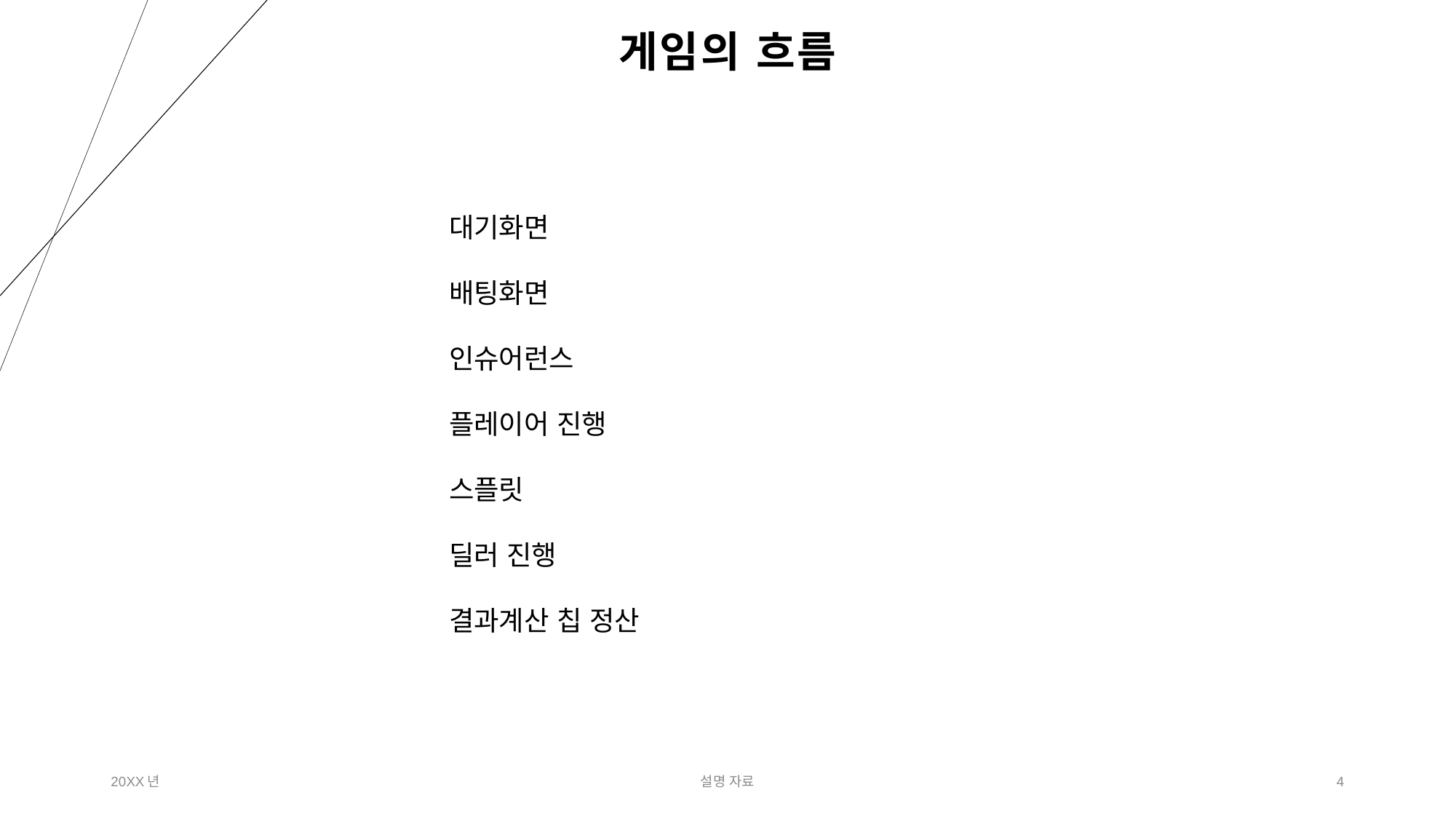

# 게임의 흐름
대기화면

배팅화면

인슈어런스

플레이어 진행

스플릿

딜러 진행

결과계산 칩 정산
20XX년
설명 자료
4